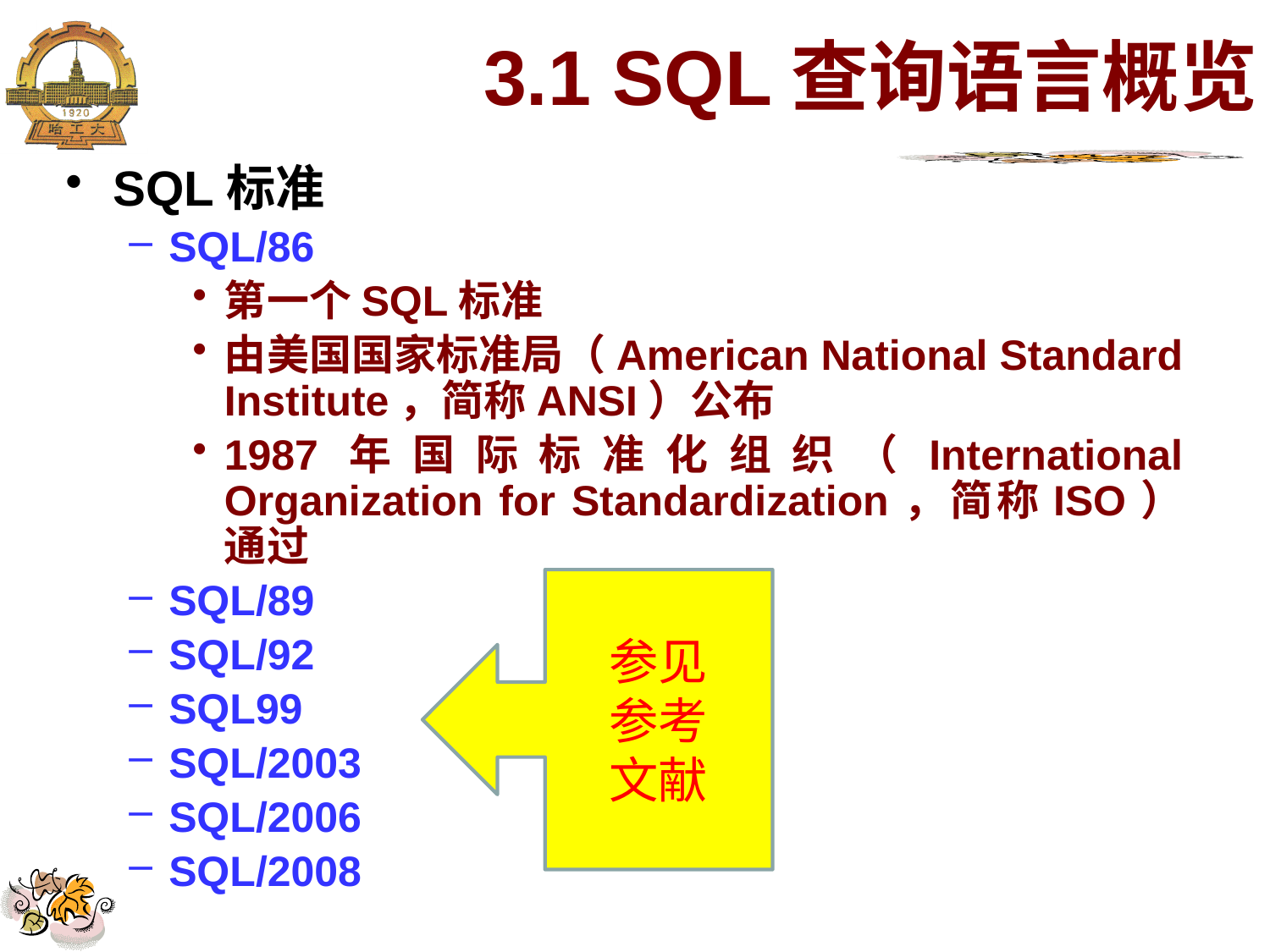

# 3.1 SQL查询语言概览
SQL标准
SQL/86
第一个SQL标准
由美国国家标准局（American National Standard Institute，简称ANSI）公布
1987年国际标准化组织（International Organization for Standardization，简称ISO）通过
SQL/89
SQL/92
SQL99
SQL/2003
SQL/2006
SQL/2008
参见
参考
文献